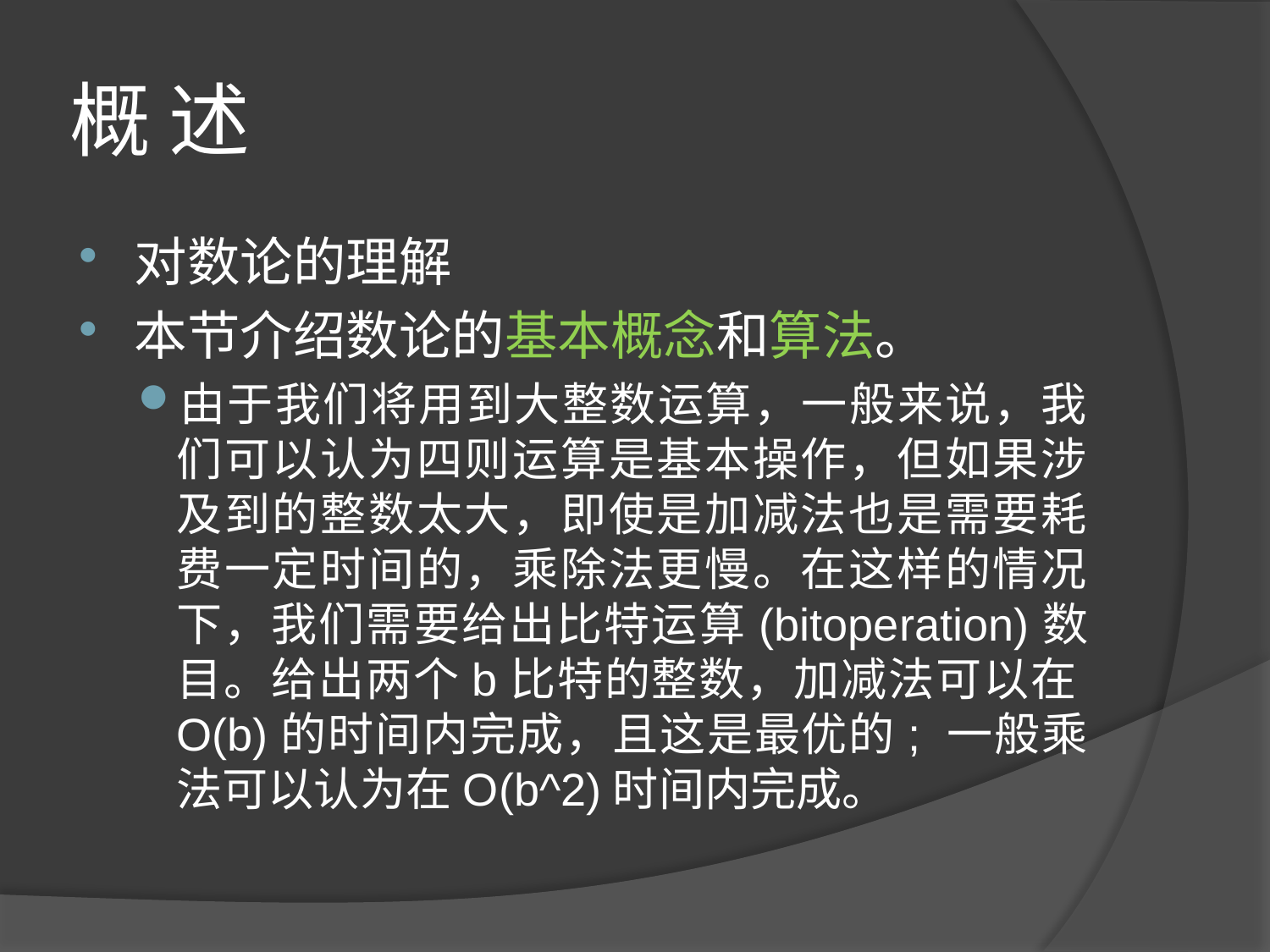

# 概 述
对数论的理解
本节介绍数论的基本概念和算法。
由于我们将用到大整数运算，一般来说，我们可以认为四则运算是基本操作，但如果涉及到的整数太大，即使是加减法也是需要耗费一定时间的，乘除法更慢。在这样的情况下，我们需要给出比特运算(bitoperation)数目。给出两个b比特的整数，加减法可以在O(b)的时间内完成，且这是最优的; 一般乘法可以认为在O(b^2)时间内完成。